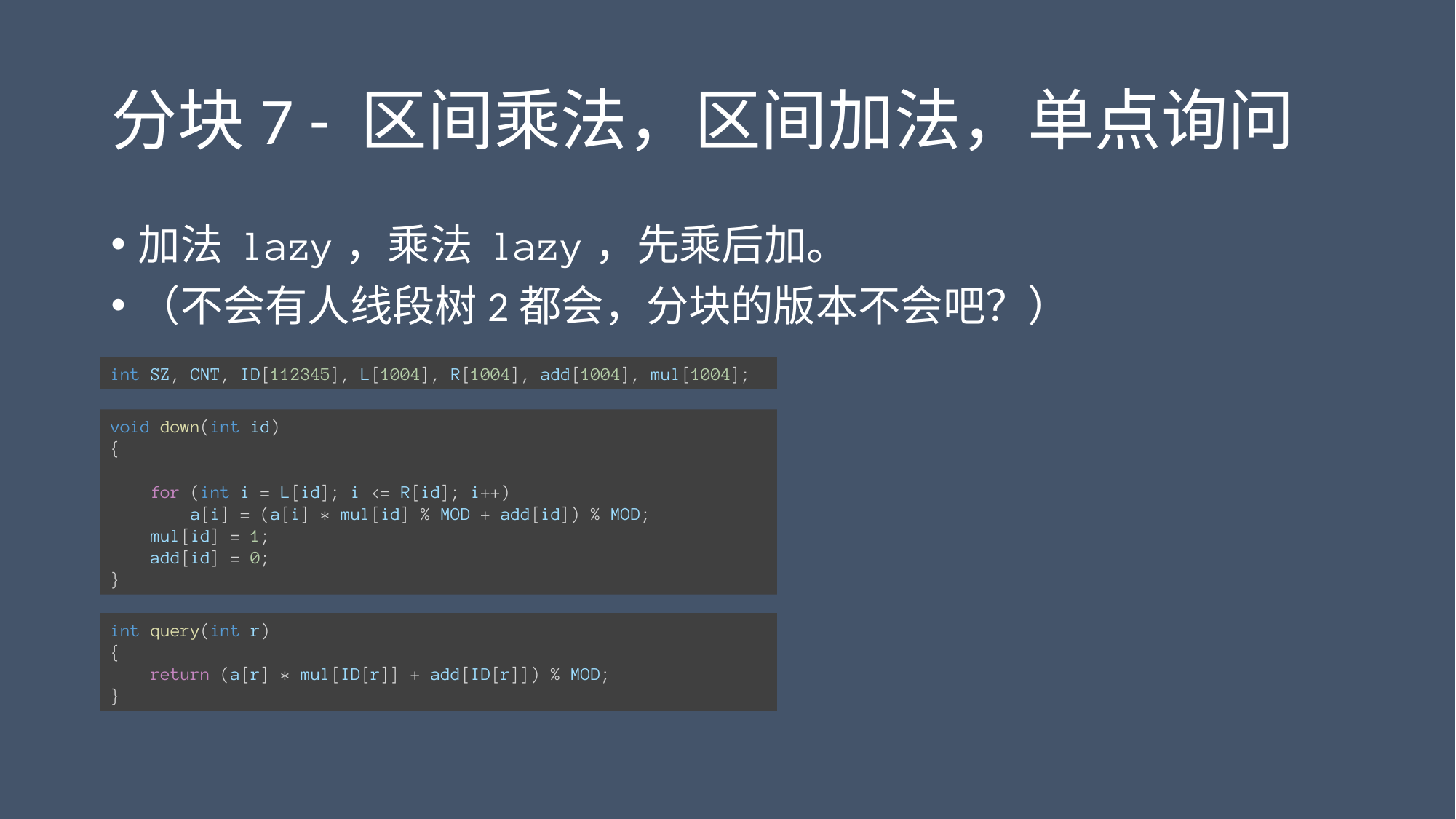

# 分块7 - 区间乘法，区间加法，单点询问
加法 lazy，乘法 lazy，先乘后加。
（不会有人线段树2都会，分块的版本不会吧？）
int SZ, CNT, ID[112345], L[1004], R[1004], add[1004], mul[1004];
void down(int id)
{
    for (int i = L[id]; i <= R[id]; i++)
        a[i] = (a[i] * mul[id] % MOD + add[id]) % MOD;
    mul[id] = 1;
    add[id] = 0;
}
int query(int r)
{
    return (a[r] * mul[ID[r]] + add[ID[r]]) % MOD;
}